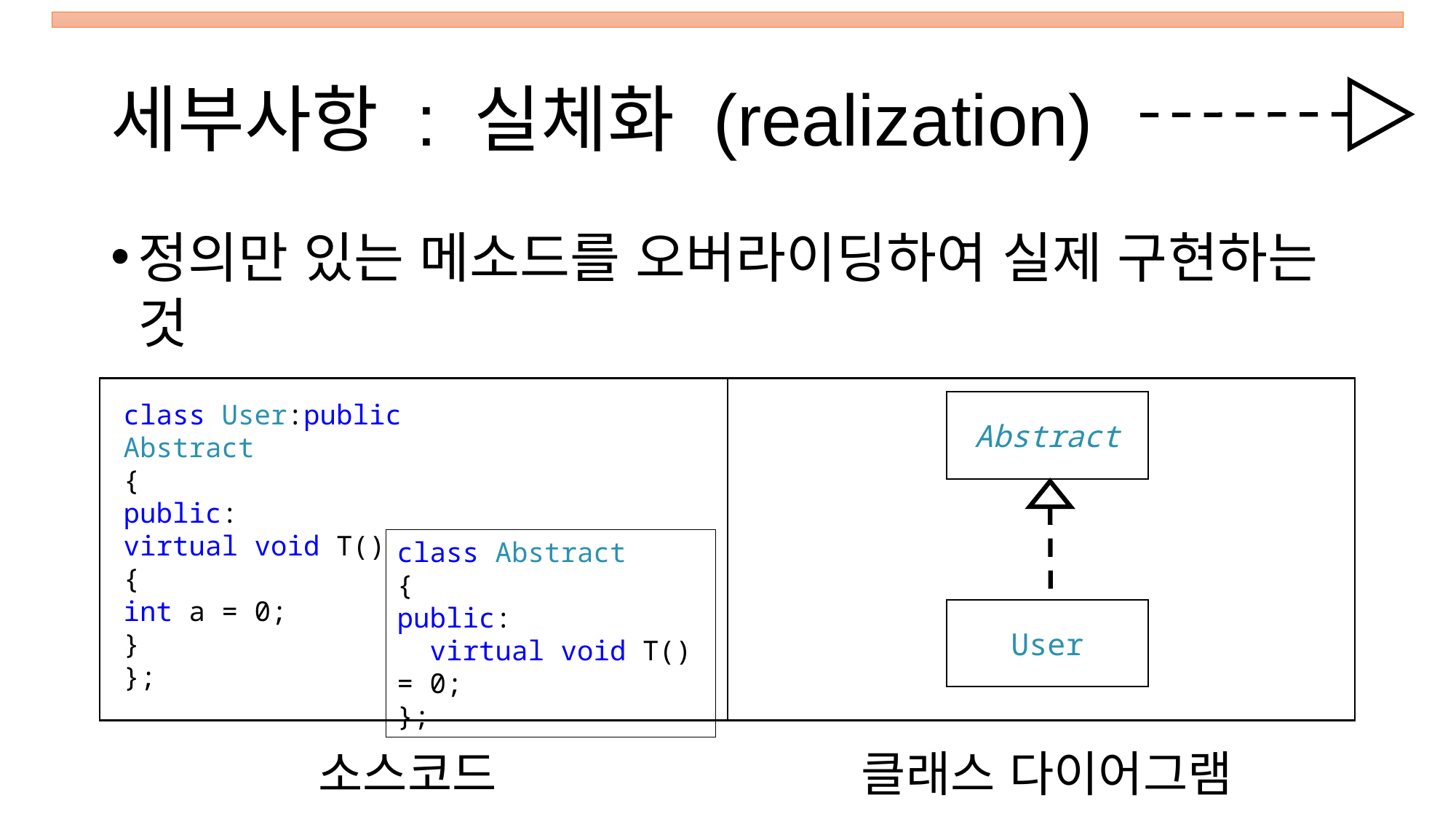

# 세부사항 : 실체화 (realization)
정의만 있는 메소드를 오버라이딩하여 실제 구현하는 것

class User:public Abstract
{
public:
virtual void T()
{
int a = 0;
}
};
Abstract

class Abstract
{
public:
  virtual void T() = 0;
};
User
클래스 다이어그램
소스코드